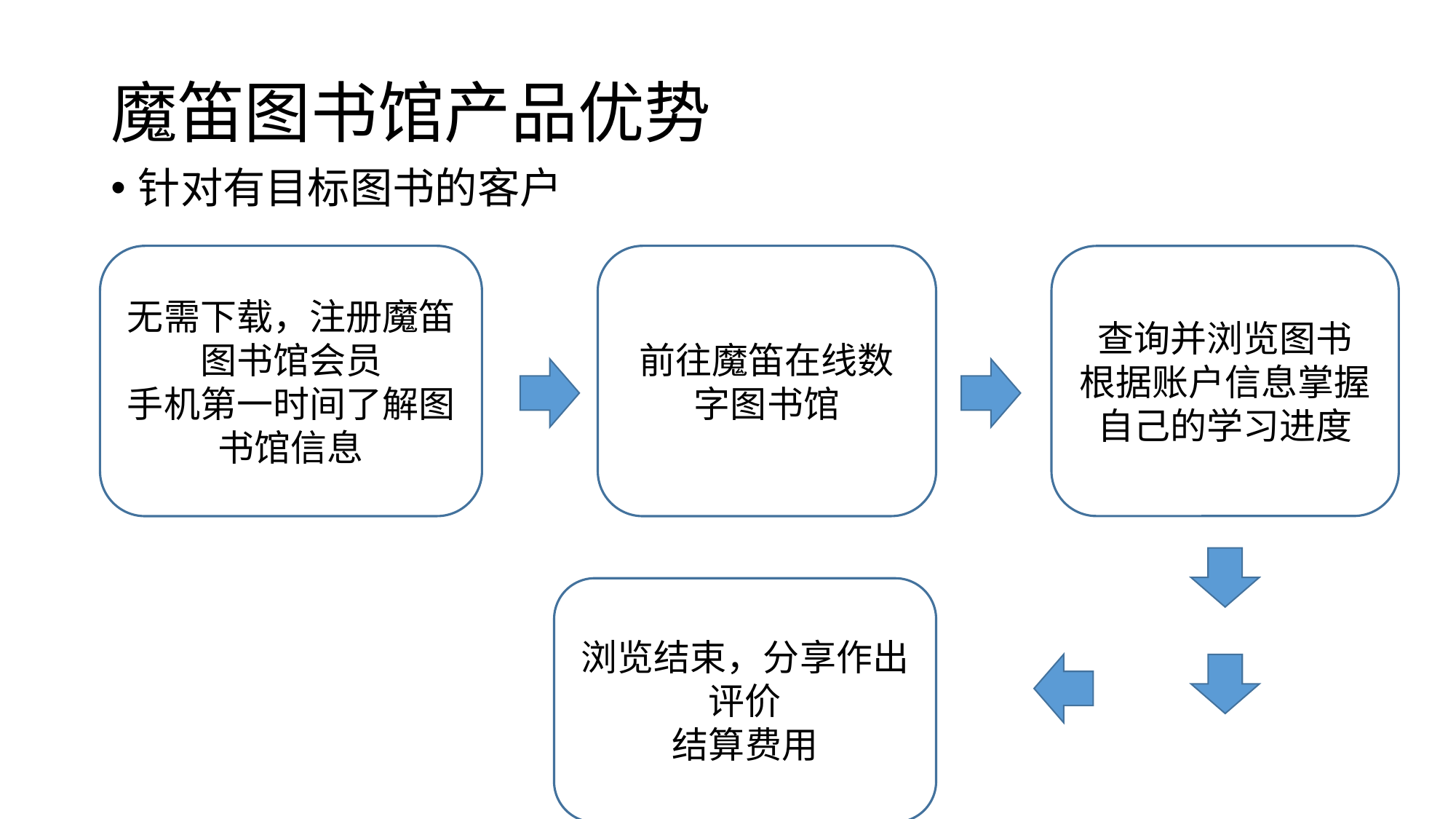

# 魔笛图书馆产品优势
针对有目标图书的客户

无需下载，注册魔笛图书馆会员
手机第一时间了解图书馆信息
前往魔笛在线数字图书馆
查询并浏览图书
根据账户信息掌握自己的学习进度

浏览结束，分享作出评价
结算费用